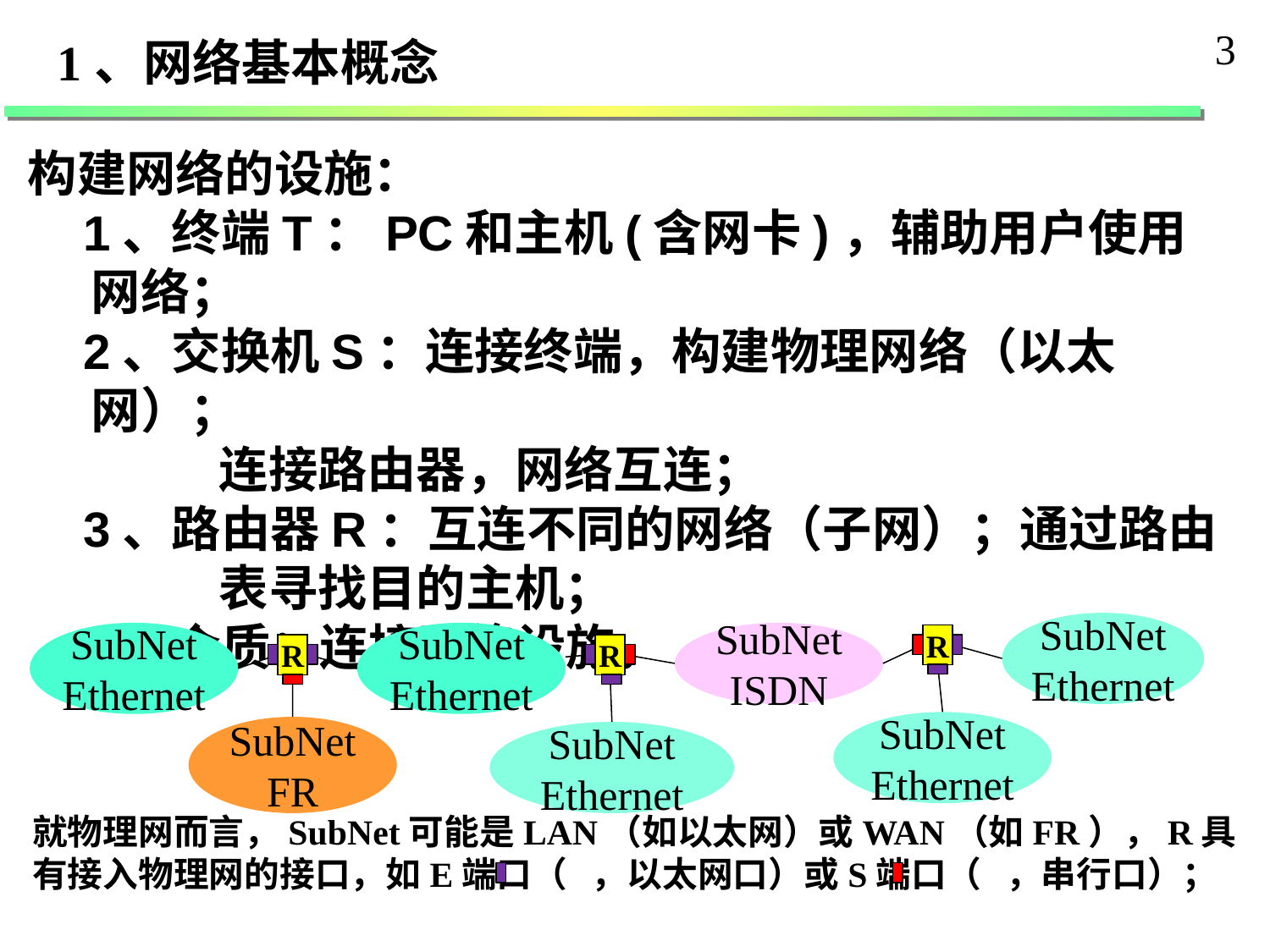

3
1、网络基本概念

构建网络的设施：
    1、终端T：PC和主机(含网卡)，辅助用户使用网络；
    2、交换机S：连接终端，构建物理网络（以太网）；
                连接路由器，网络互连；
    3、路由器R：互连不同的网络（子网）；通过路由
                表寻找目的主机；
    4、介质：连接网络设施。
SubNet
Ethernet
SubNet
Ethernet
SubNet
Ethernet
SubNet
ISDN
R
R
R

SubNet
Ethernet
SubNet
FR
SubNet
Ethernet
就物理网而言，SubNet可能是LAN（如以太网）或WAN（如FR），R具有接入物理网的接口，如E端口（   ，以太网口）或S端口（   ，串行口）；